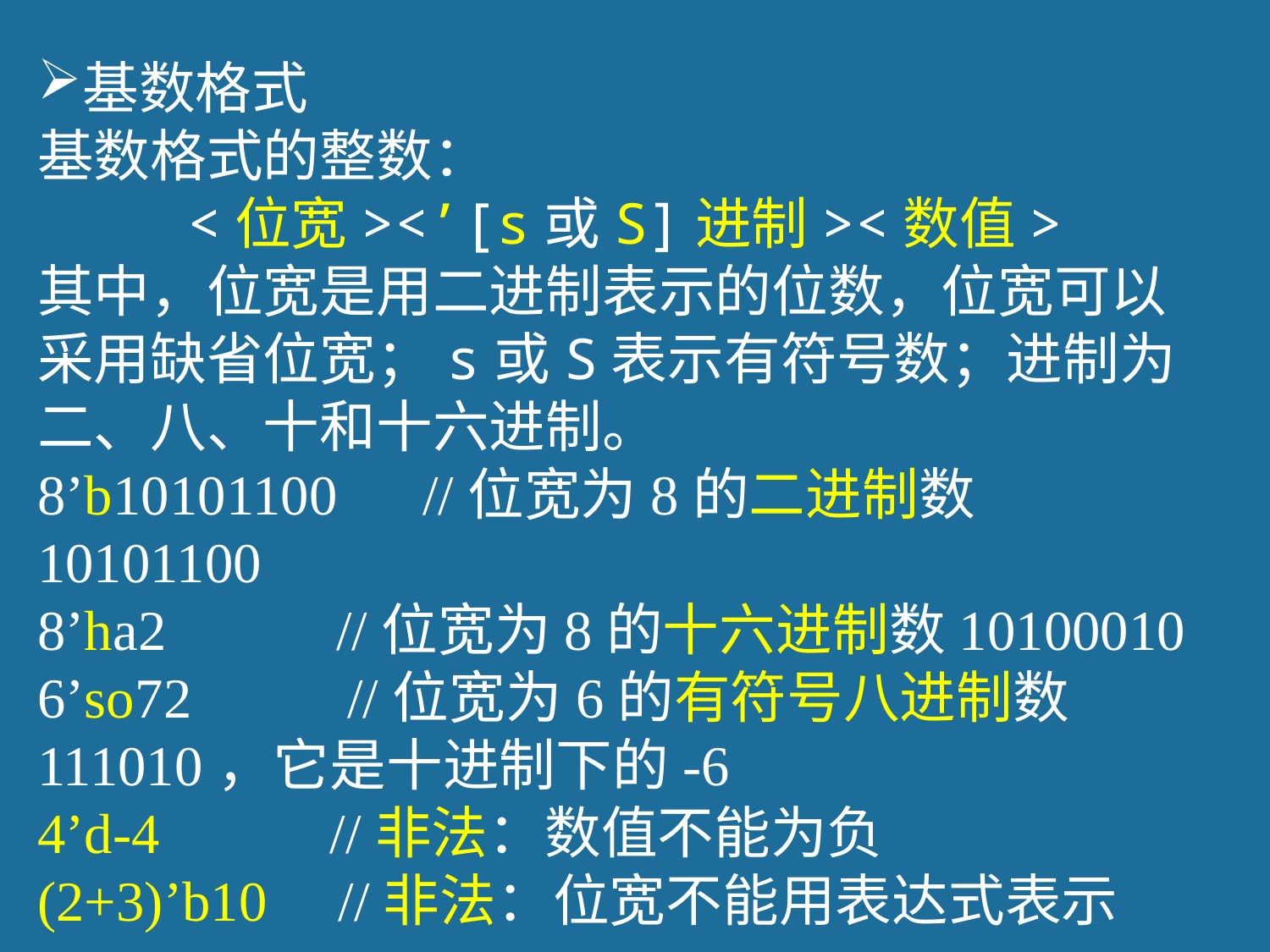

基数格式
基数格式的整数：
<位宽><’[s或S]进制><数值>
其中，位宽是用二进制表示的位数，位宽可以采用缺省位宽；s或S表示有符号数；进制为二、八、十和十六进制。
8’b10101100      //位宽为8的二进制数10101100
8’ha2            //位宽为8的十六进制数10100010
6’so72           //位宽为6的有符号八进制数111010，它是十进制下的-6
4’d-4            //非法：数值不能为负
(2+3)’b10     //非法：位宽不能用表达式表示
7